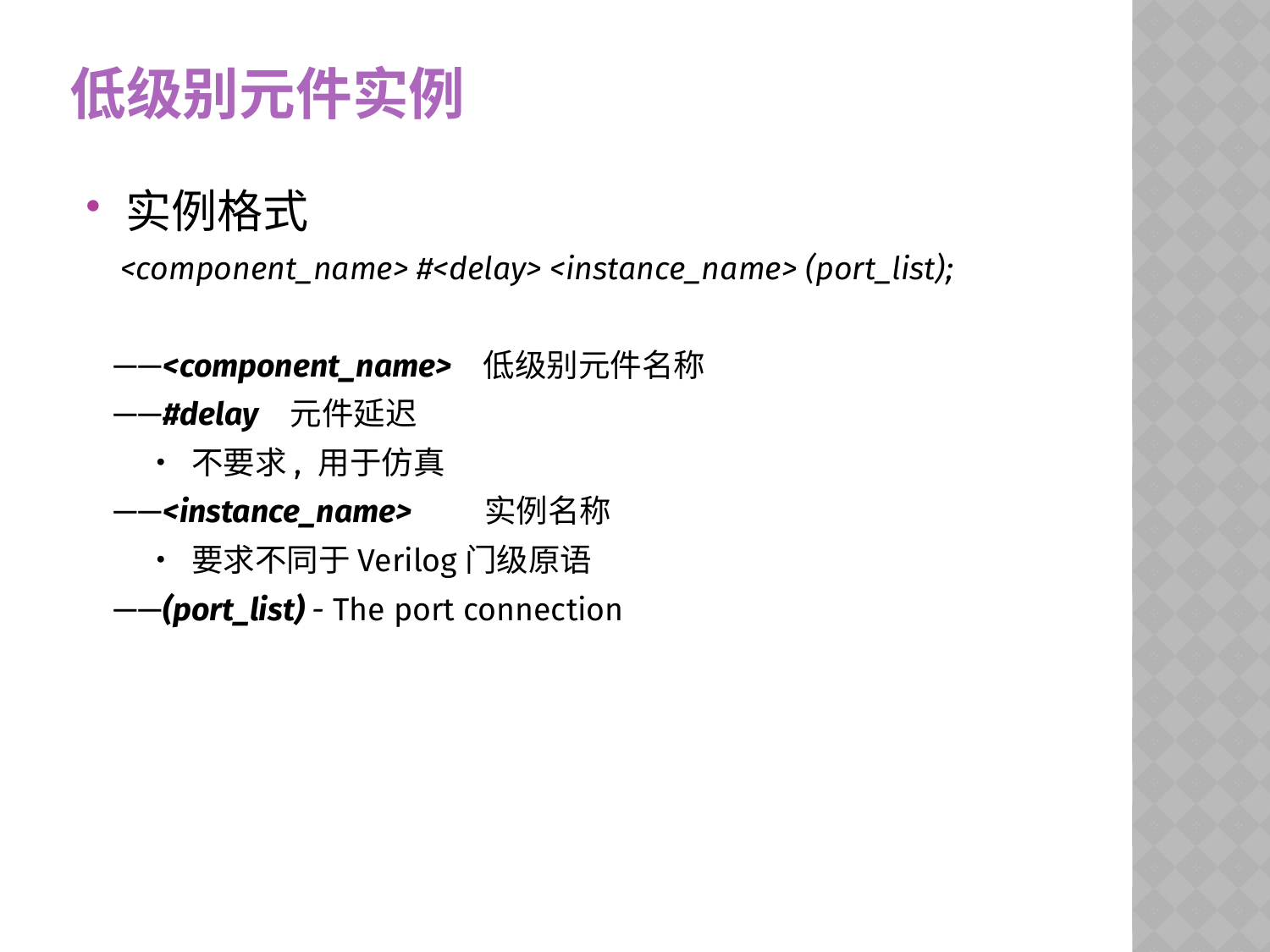

低级别元件实例
实例格式
    <component_name> #<delay> <instance_name> (port_list);

   ——<component_name>   低级别元件名称
   ——#delay   元件延迟
        • 不要求, 用于仿真
   ——<instance_name>        实例名称
        • 要求不同于Verilog门级原语
   ——(port_list) - The port connection